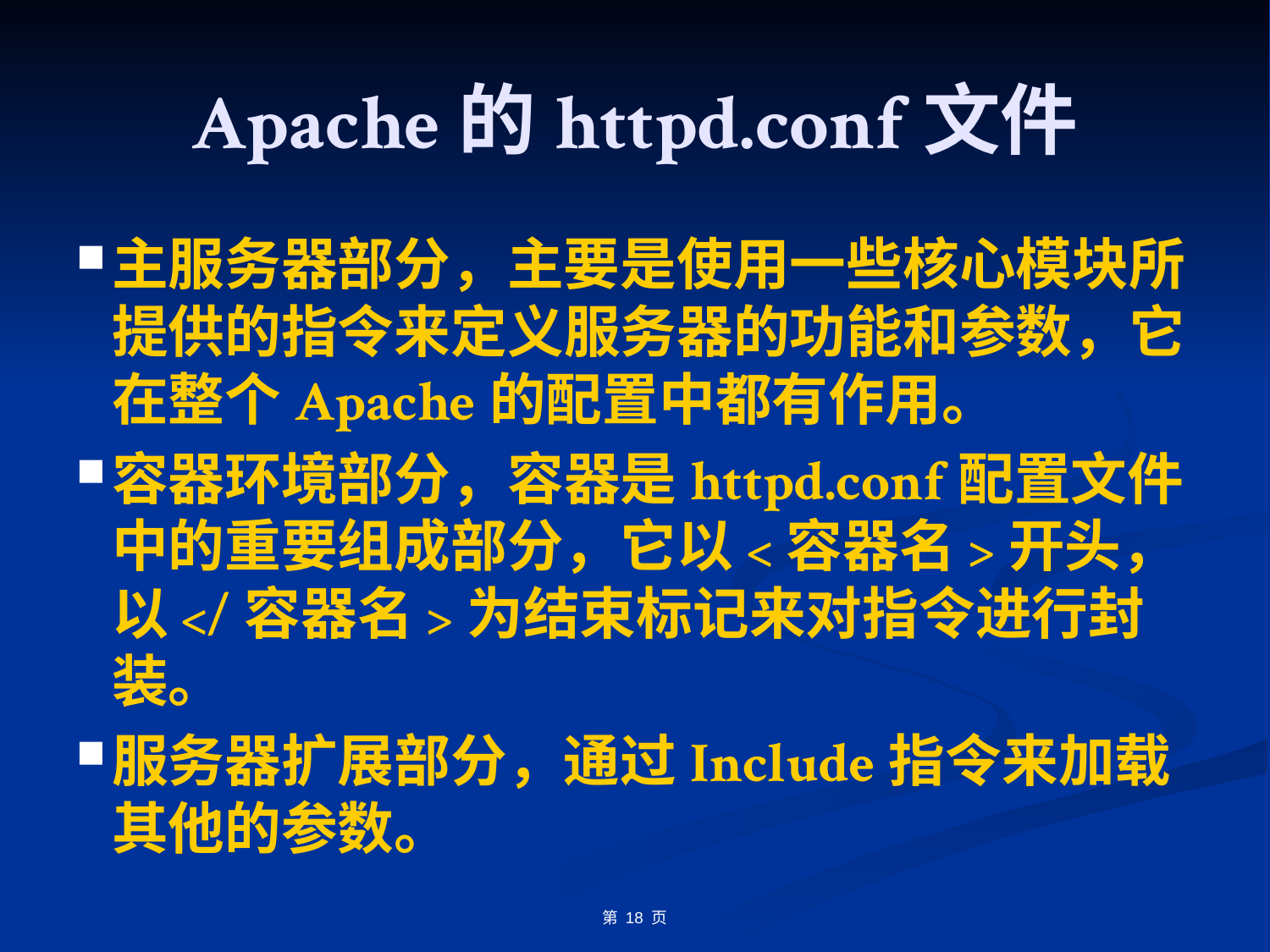

# Apache的httpd.conf文件
主服务器部分，主要是使用一些核心模块所提供的指令来定义服务器的功能和参数，它在整个Apache的配置中都有作用。
容器环境部分，容器是httpd.conf配置文件中的重要组成部分，它以<容器名>开头，以</容器名>为结束标记来对指令进行封装。
服务器扩展部分，通过Include指令来加载其他的参数。
第 18 页